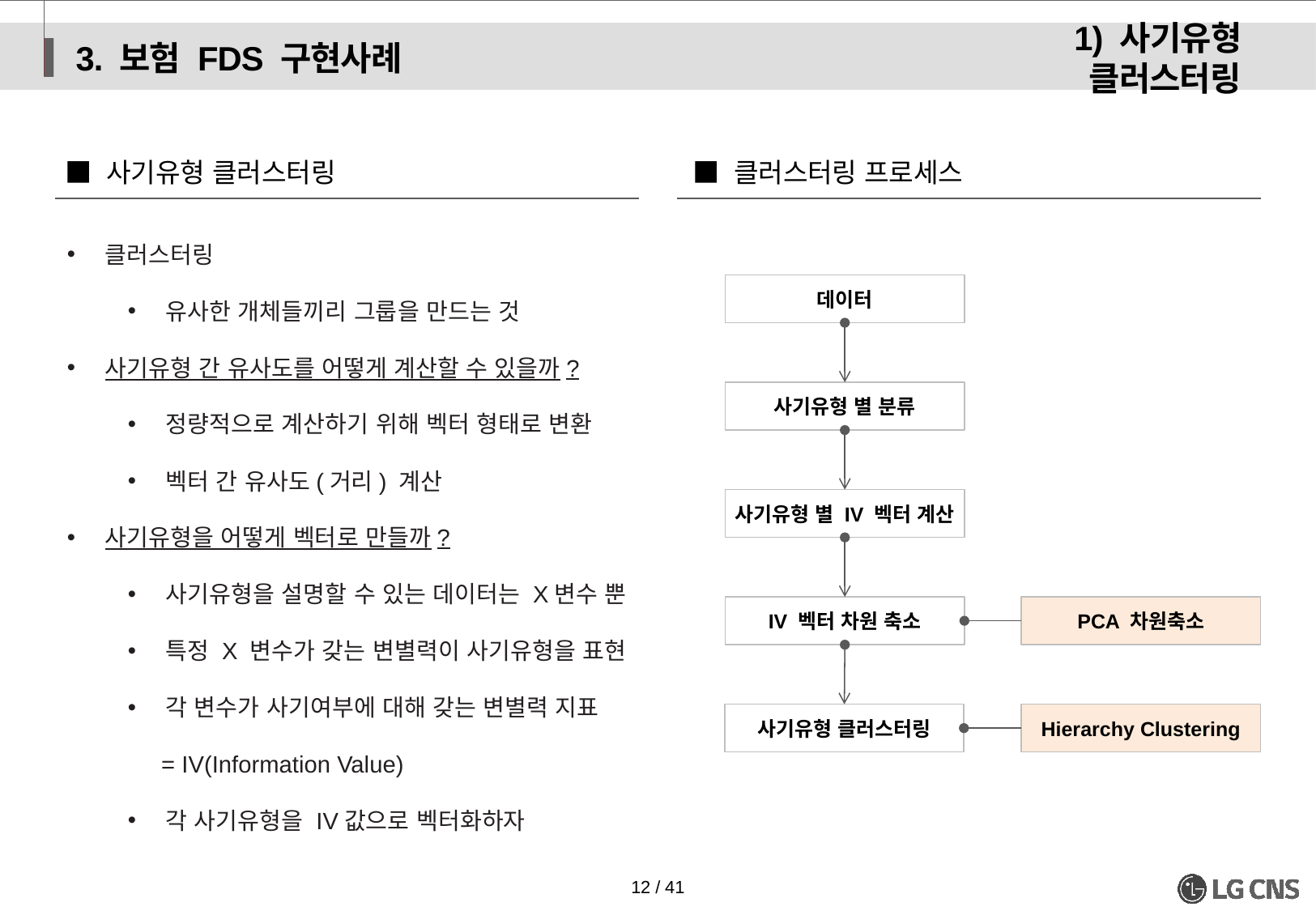

3. 보험 FDS 구현사례
1) 사기유형 클러스터링
■ 사기유형 클러스터링
■ 클러스터링 프로세스
클러스터링
유사한 개체들끼리 그룹을 만드는 것
사기유형 간 유사도를 어떻게 계산할 수 있을까?
정량적으로 계산하기 위해 벡터 형태로 변환
벡터 간 유사도(거리) 계산
사기유형을 어떻게 벡터로 만들까?
사기유형을 설명할 수 있는 데이터는 X변수 뿐
특정 X 변수가 갖는 변별력이 사기유형을 표현
각 변수가 사기여부에 대해 갖는 변별력 지표
     = IV(Information Value)
각 사기유형을 IV값으로 벡터화하자
데이터
사기유형 별 분류
사기유형 별 IV 벡터 계산
IV 벡터 차원 축소
PCA 차원축소
사기유형 클러스터링
Hierarchy Clustering